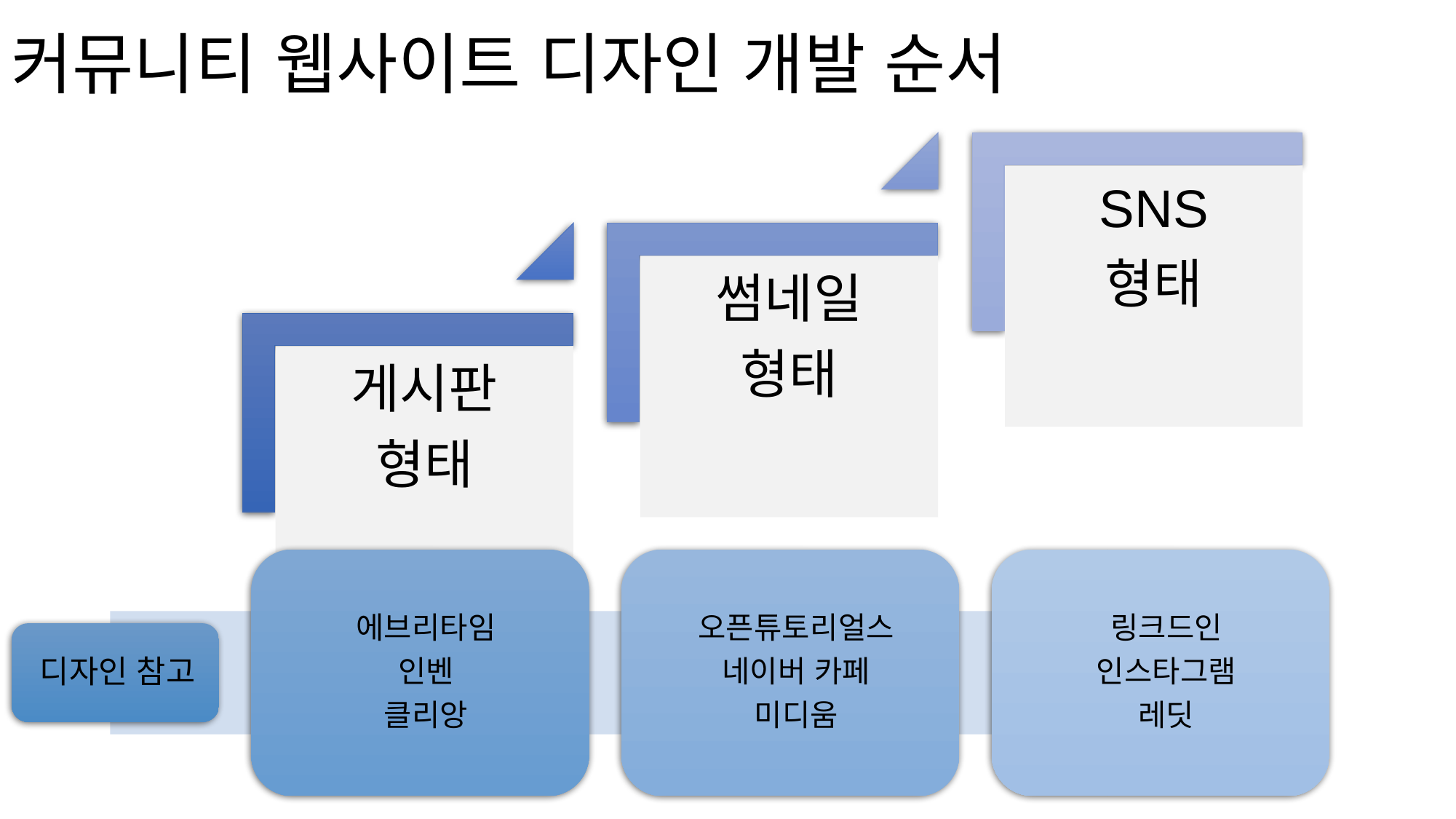

# 커뮤니티 웹사이트 디자인 개발 순서
게시판
형태
썸네일
형태
SNS
형태
디자인 참고
에브리타임
인벤
클리앙
오픈튜토리얼스
네이버 카페
미디움
링크드인
인스타그램
레딧